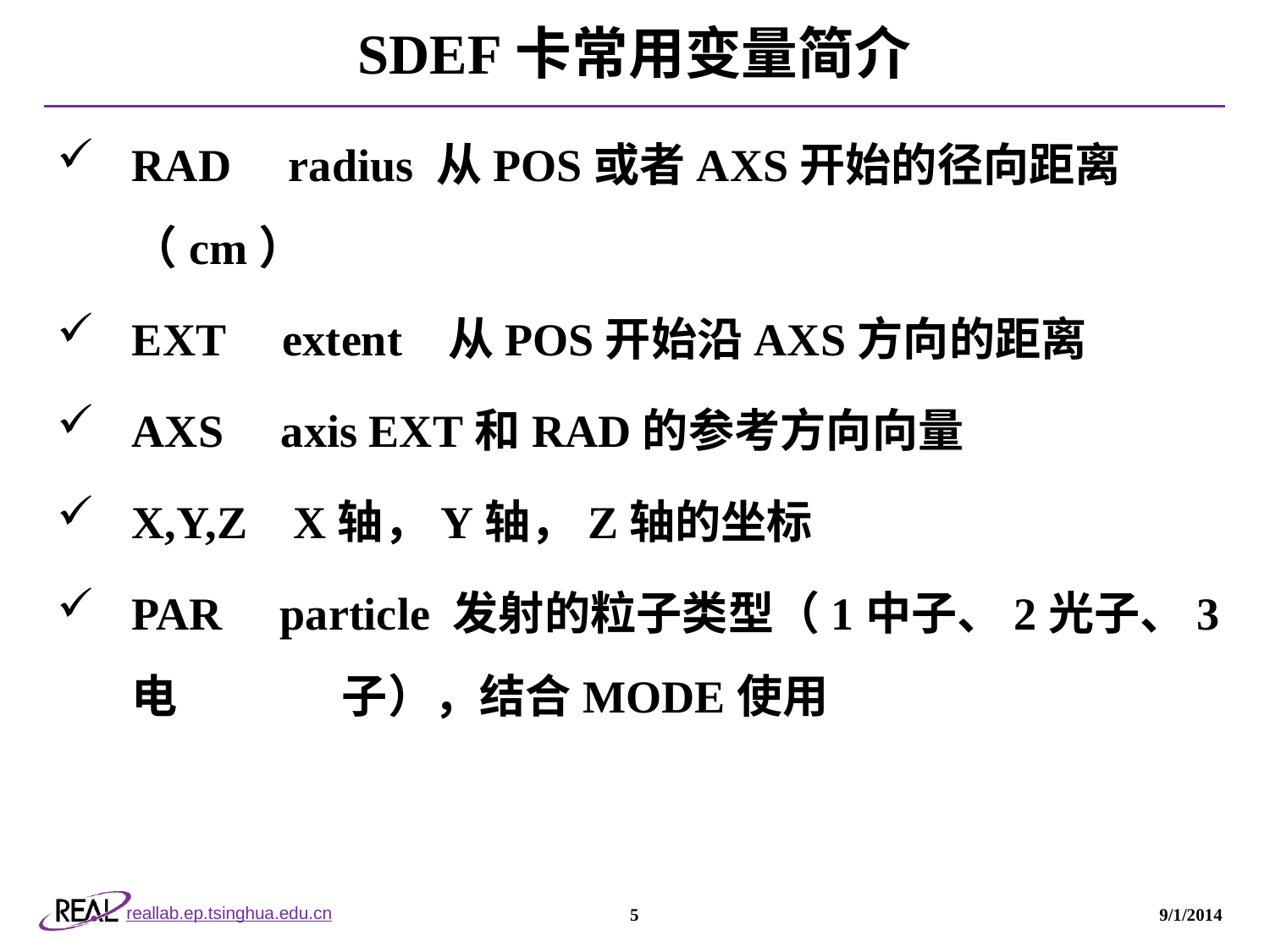

# SDEF卡常用变量简介
RAD     radius 从POS或者AXS开始的径向距离（cm）
EXT     extent   从POS开始沿AXS方向的距离
AXS     axis EXT和RAD的参考方向向量
X,Y,Z    X轴，Y轴，Z轴的坐标
PAR     particle 发射的粒子类型（1中子、2光子、3电 	        子），结合MODE使用